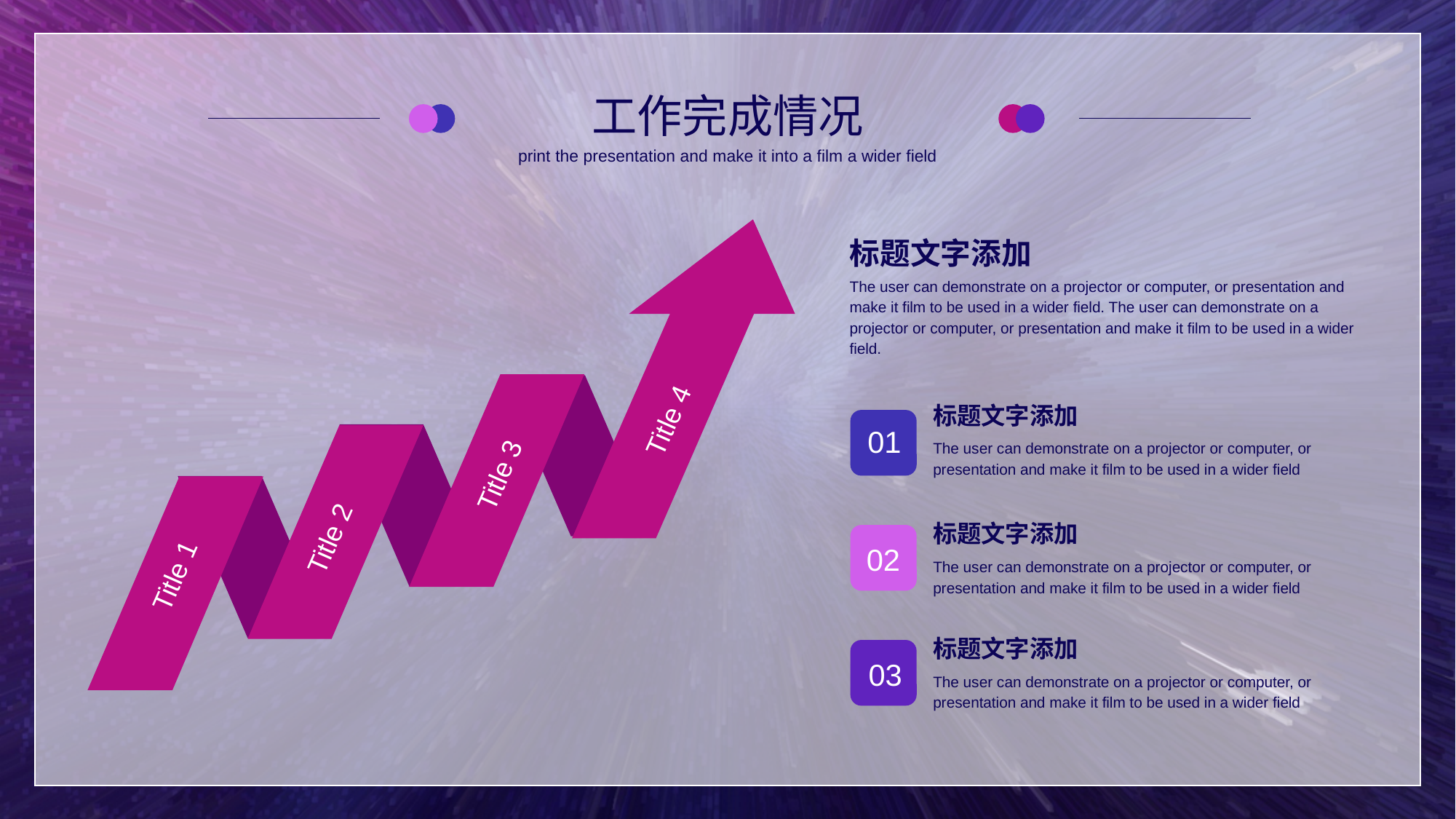

工作完成情况
print the presentation and make it into a film a wider field

Title 4
标题文字添加
The user can demonstrate on a projector or computer, or presentation and make it film to be used in a wider field. The user can demonstrate on a projector or computer, or presentation and make it film to be used in a wider field.

Title 3

标题文字添加
The user can demonstrate on a projector or computer, or presentation and make it film to be used in a wider field

01

Title 2

Title 1
标题文字添加
The user can demonstrate on a projector or computer, or presentation and make it film to be used in a wider field

02
标题文字添加
The user can demonstrate on a projector or computer, or presentation and make it film to be used in a wider field

03